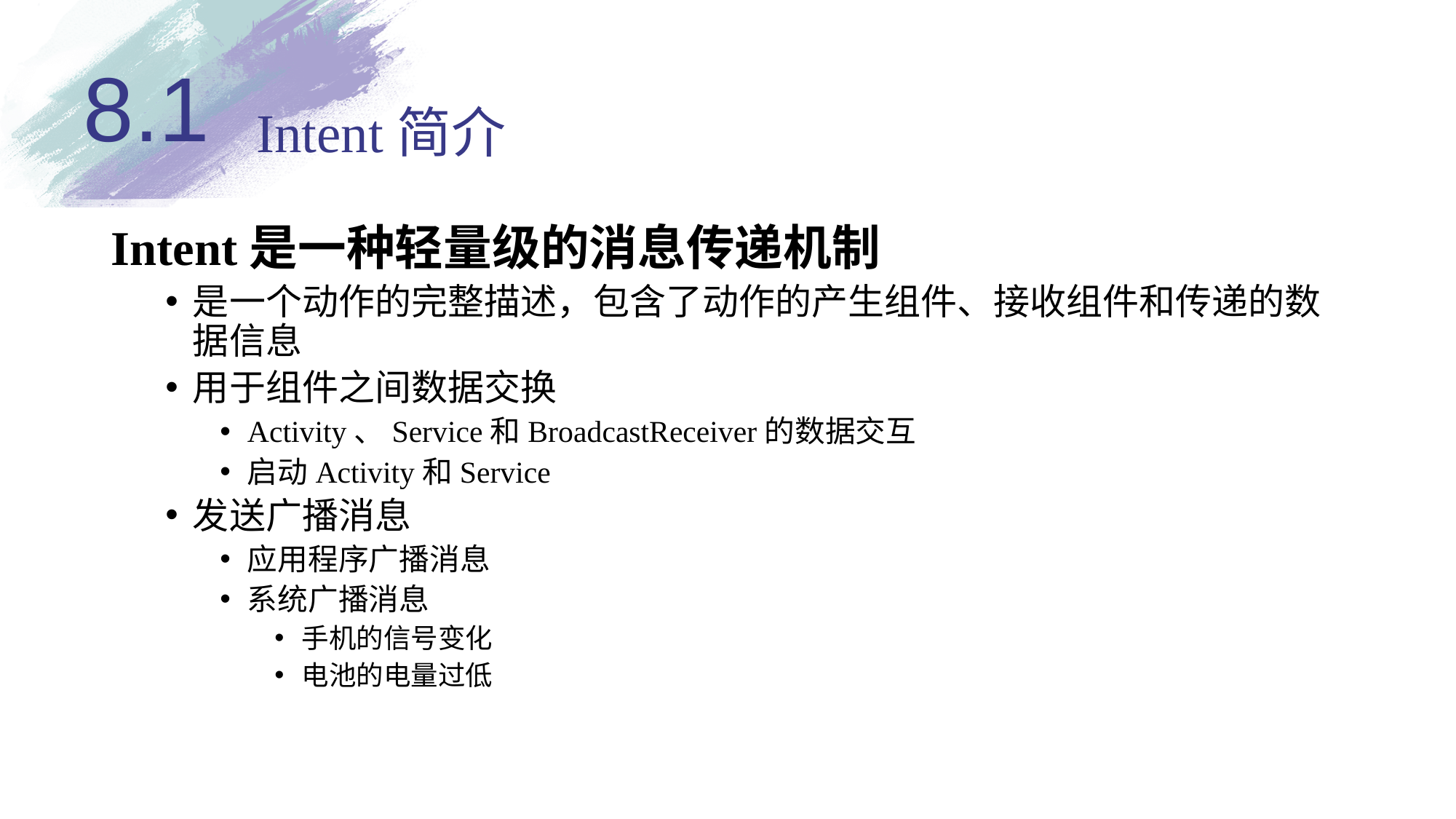

8.1
# Intent简介
Intent是一种轻量级的消息传递机制
是一个动作的完整描述，包含了动作的产生组件、接收组件和传递的数据信息
用于组件之间数据交换
Activity、Service和BroadcastReceiver的数据交互
启动Activity和Service
发送广播消息
应用程序广播消息
系统广播消息
手机的信号变化
电池的电量过低